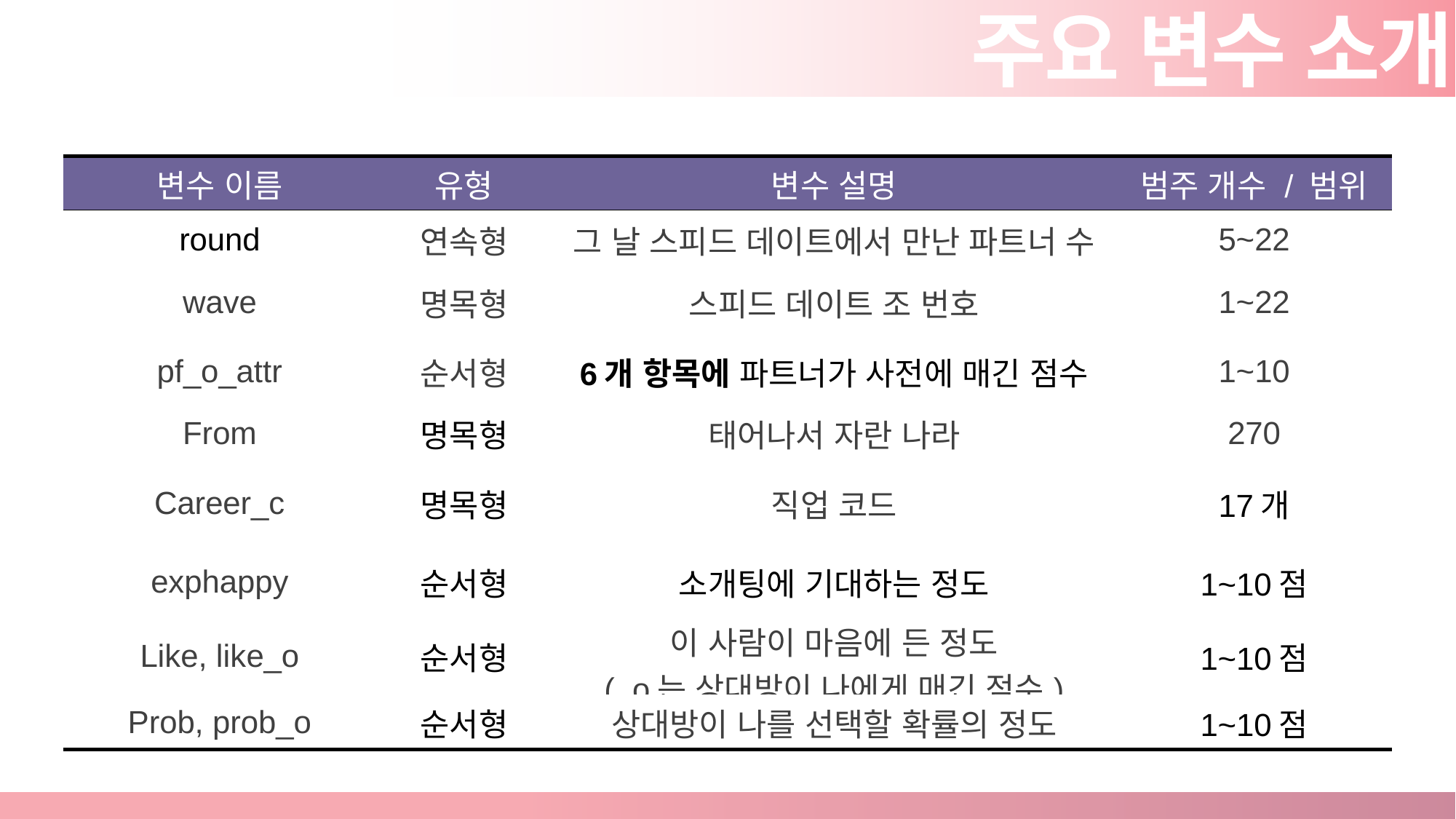

주요 변수 소개
| 변수 이름 | 유형 | 변수 설명 | 범주 개수 / 범위 |
| --- | --- | --- | --- |
| round | 연속형 | 그 날 스피드 데이트에서 만난 파트너 수 | 5~22 |
| wave | 명목형 | 스피드 데이트 조 번호 | 1~22 |
| pf\_o\_attr | 순서형 | 6개 항목에 파트너가 사전에 매긴 점수 | 1~10 |
| From | 명목형 | 태어나서 자란 나라 | 270 |
| Career\_c | 명목형 | 직업 코드 | 17개 |
| exphappy | 순서형 | 소개팅에 기대하는 정도 | 1~10점 |
| Like, like\_o | 순서형 | 이 사람이 마음에 든 정도 (\_o는 상대방이 나에게 매긴 점수) | 1~10점 |
| Prob, prob\_o | 순서형 | 상대방이 나를 선택할 확률의 정도 | 1~10점 |